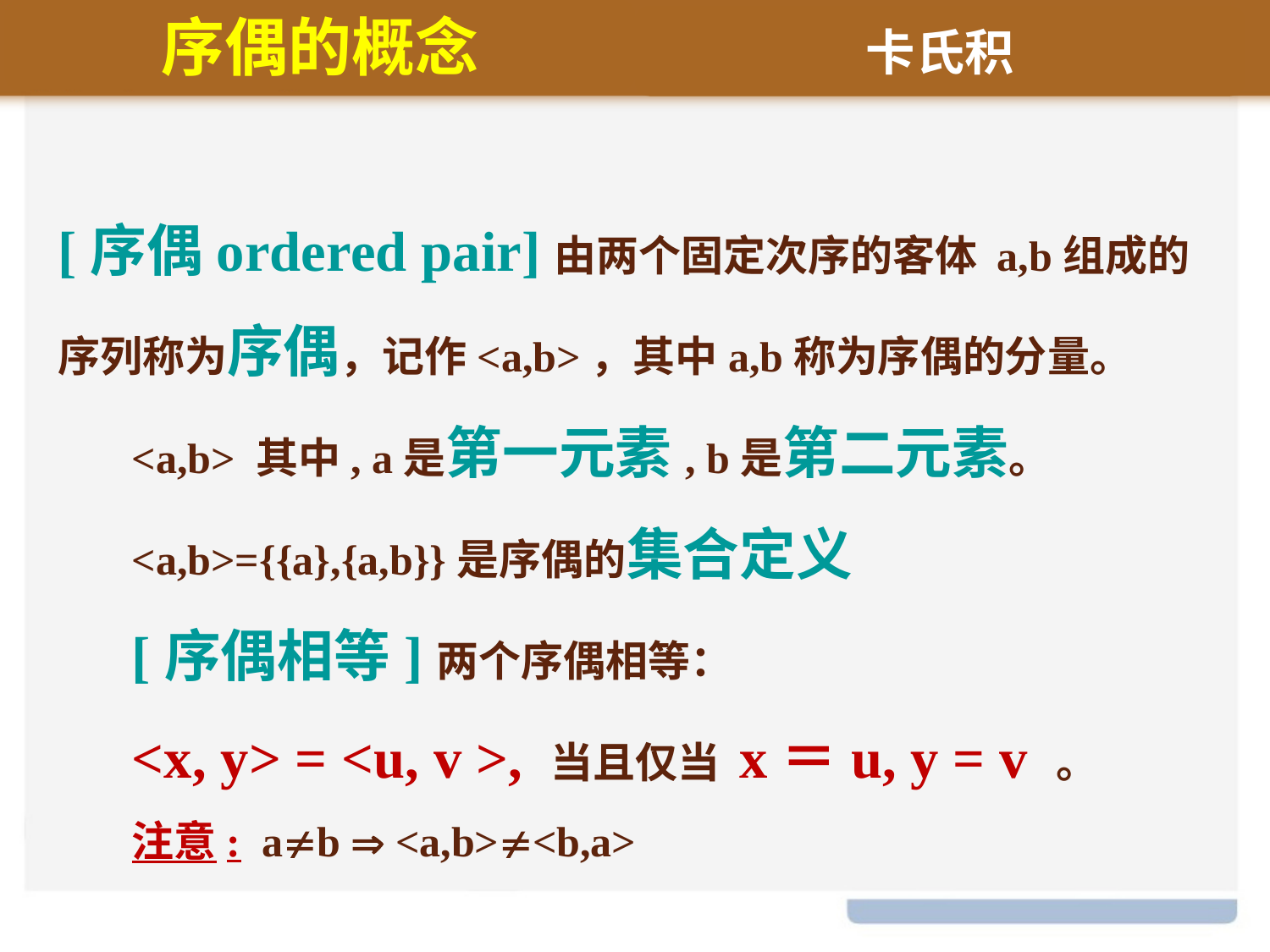

序偶的概念
卡氏积
#
[序偶ordered pair]由两个固定次序的客体 a,b组成的序列称为序偶，记作<a,b>，其中a,b称为序偶的分量。
<a,b> 其中, a是第一元素, b是第二元素。
<a,b>={{a},{a,b}}是序偶的集合定义
[序偶相等]两个序偶相等：
<x, y> = <u, v >, 当且仅当 x＝u, y = v 。
注意:  a≠b ⇒ <a,b>≠<b,a>